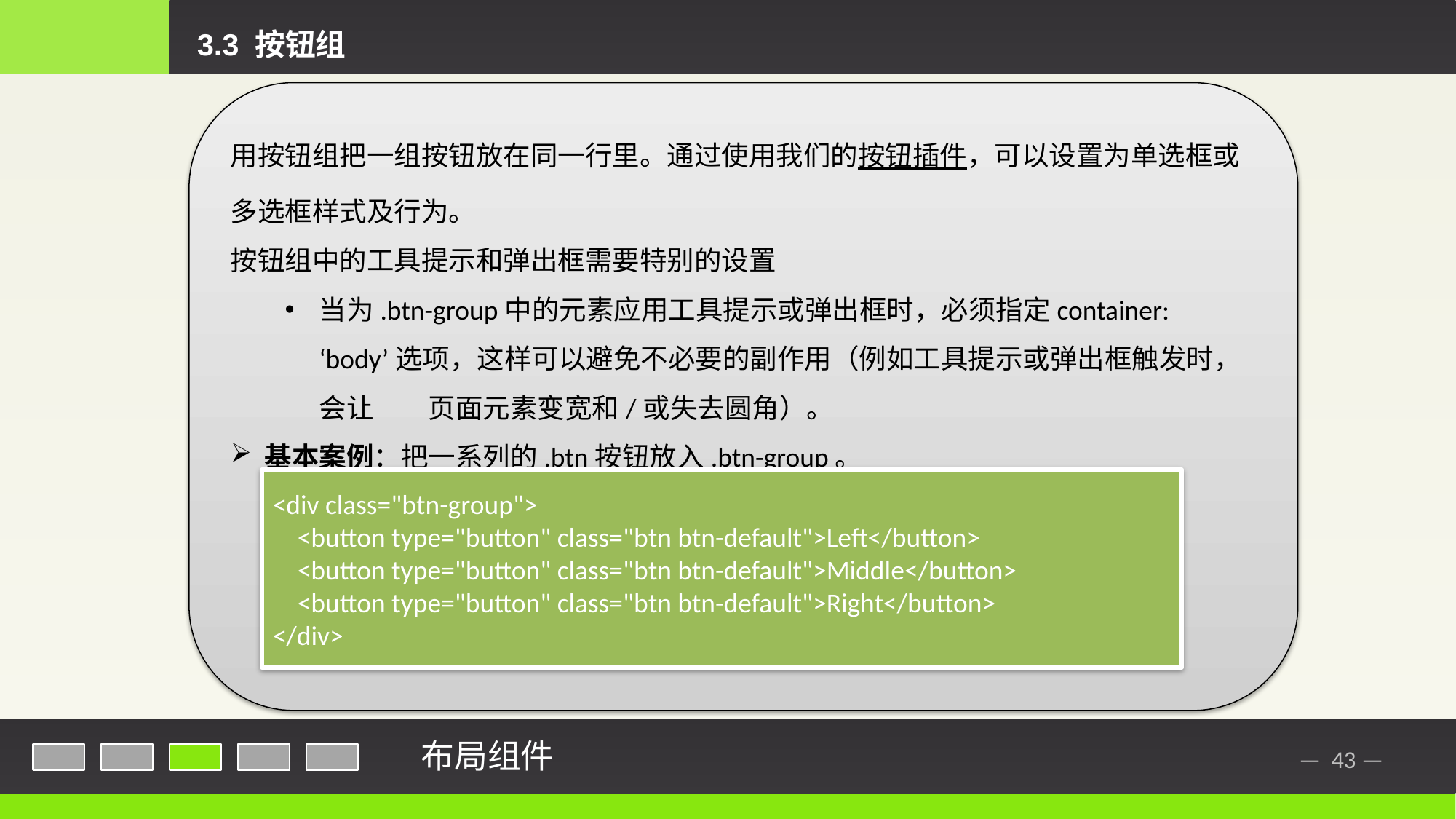

3.3 按钮组
用按钮组把一组按钮放在同一行里。通过使用我们的按钮插件，可以设置为单选框或多选框样式及行为。
按钮组中的工具提示和弹出框需要特别的设置
当为.btn-group中的元素应用工具提示或弹出框时，必须指定container: ‘body’选项，这样可以避免不必要的副作用（例如工具提示或弹出框触发时，会让	页面元素变宽和/或失去圆角）。
基本案例：把一系列的.btn按钮放入.btn-group。

<div class="btn-group">
    <button type="button" class="btn btn-default">Left</button>
    <button type="button" class="btn btn-default">Middle</button>
    <button type="button" class="btn btn-default">Right</button>
</div>